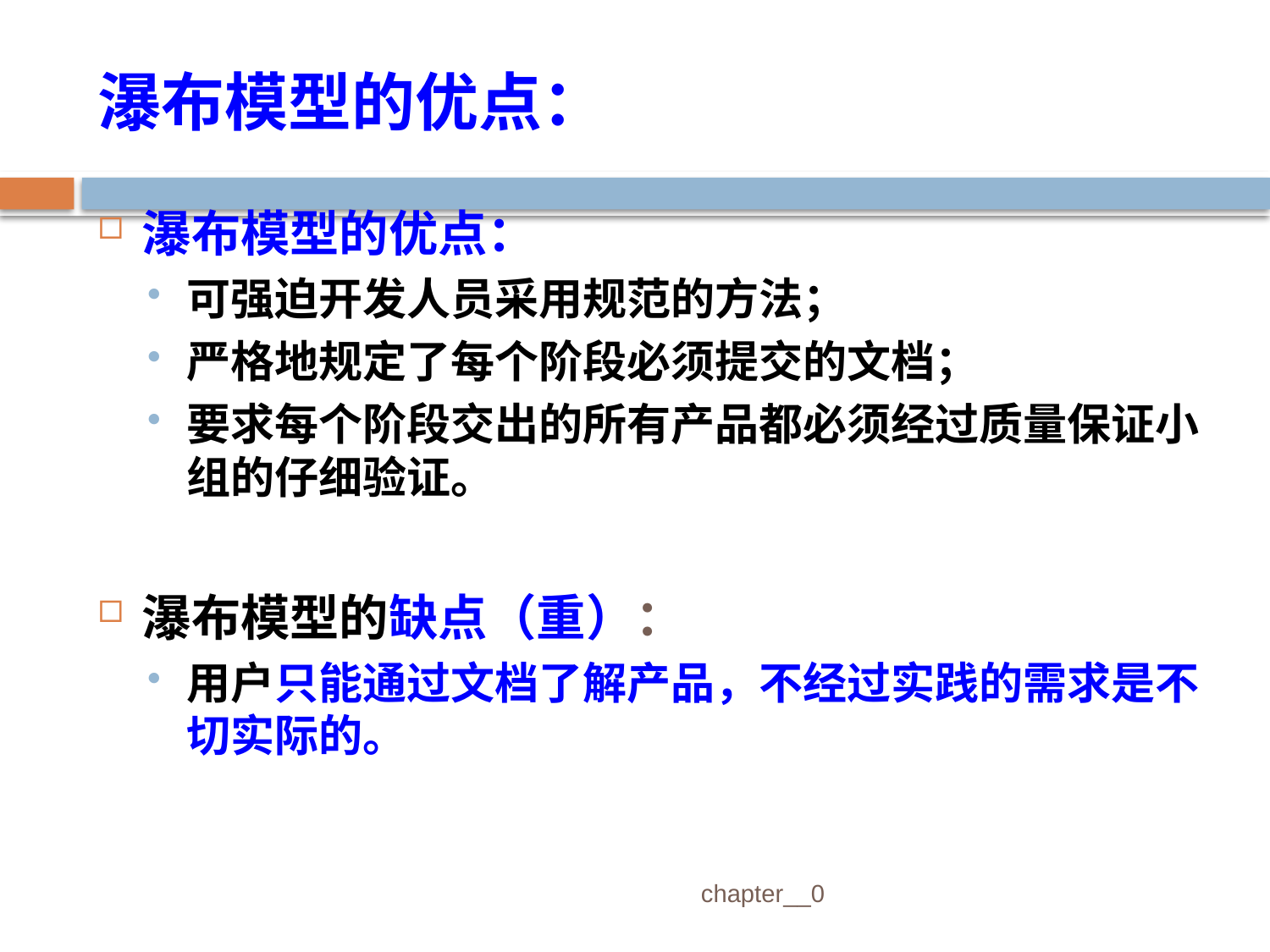

# 瀑布模型的优点：
49
瀑布模型的优点：
可强迫开发人员采用规范的方法；
严格地规定了每个阶段必须提交的文档；
要求每个阶段交出的所有产品都必须经过质量保证小组的仔细验证。

瀑布模型的缺点（重）：
用户只能通过文档了解产品，不经过实践的需求是不切实际的。

 chapter__0